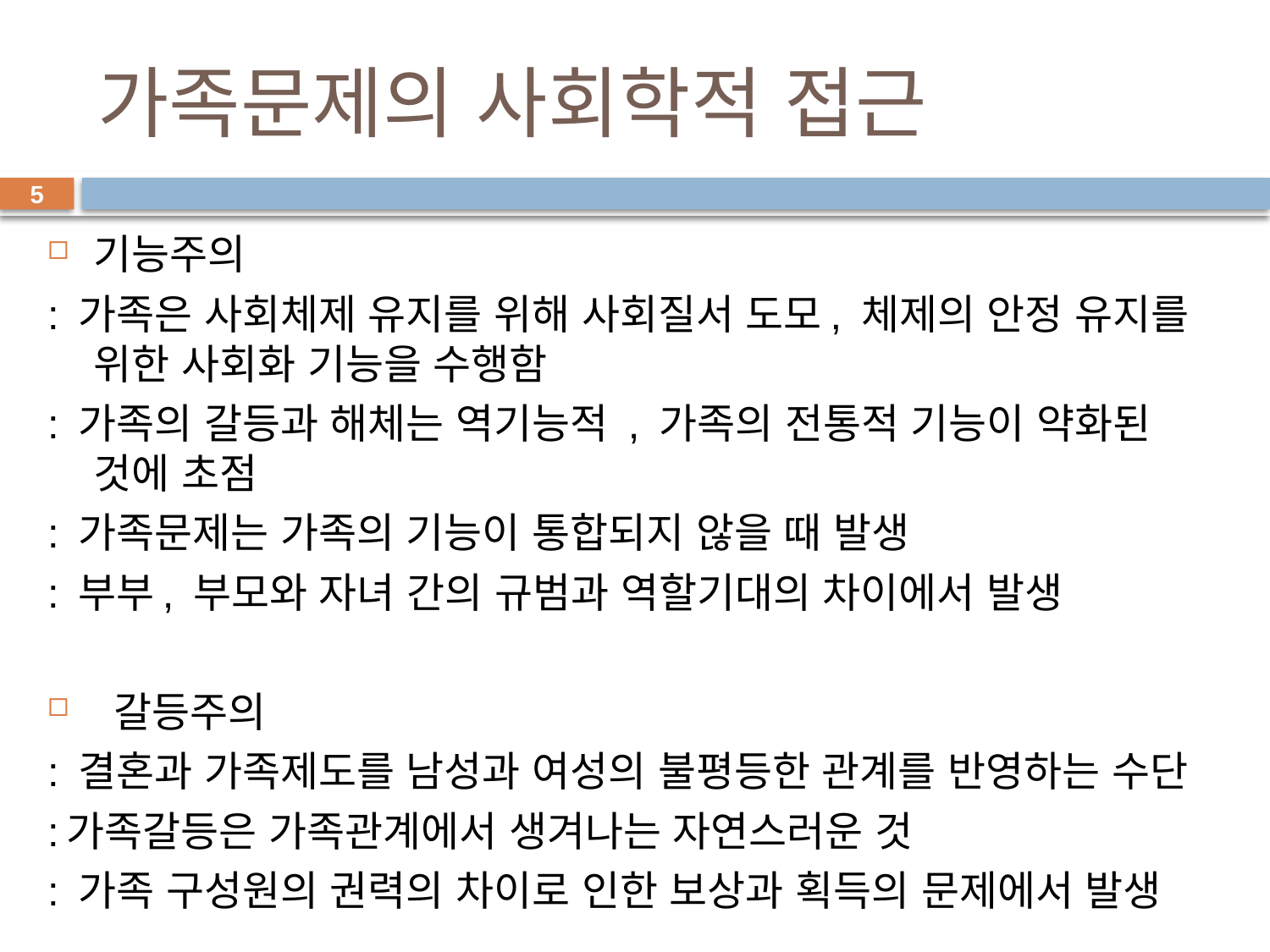

# 가족문제의 사회학적 접근
5
기능주의
: 가족은 사회체제 유지를 위해 사회질서 도모, 체제의 안정 유지를 위한 사회화 기능을 수행함
: 가족의 갈등과 해체는 역기능적 , 가족의 전통적 기능이 약화된 것에 초점
: 가족문제는 가족의 기능이 통합되지 않을 때 발생
: 부부, 부모와 자녀 간의 규범과 역할기대의 차이에서 발생

 갈등주의
: 결혼과 가족제도를 남성과 여성의 불평등한 관계를 반영하는 수단
:가족갈등은 가족관계에서 생겨나는 자연스러운 것
: 가족 구성원의 권력의 차이로 인한 보상과 획득의 문제에서 발생